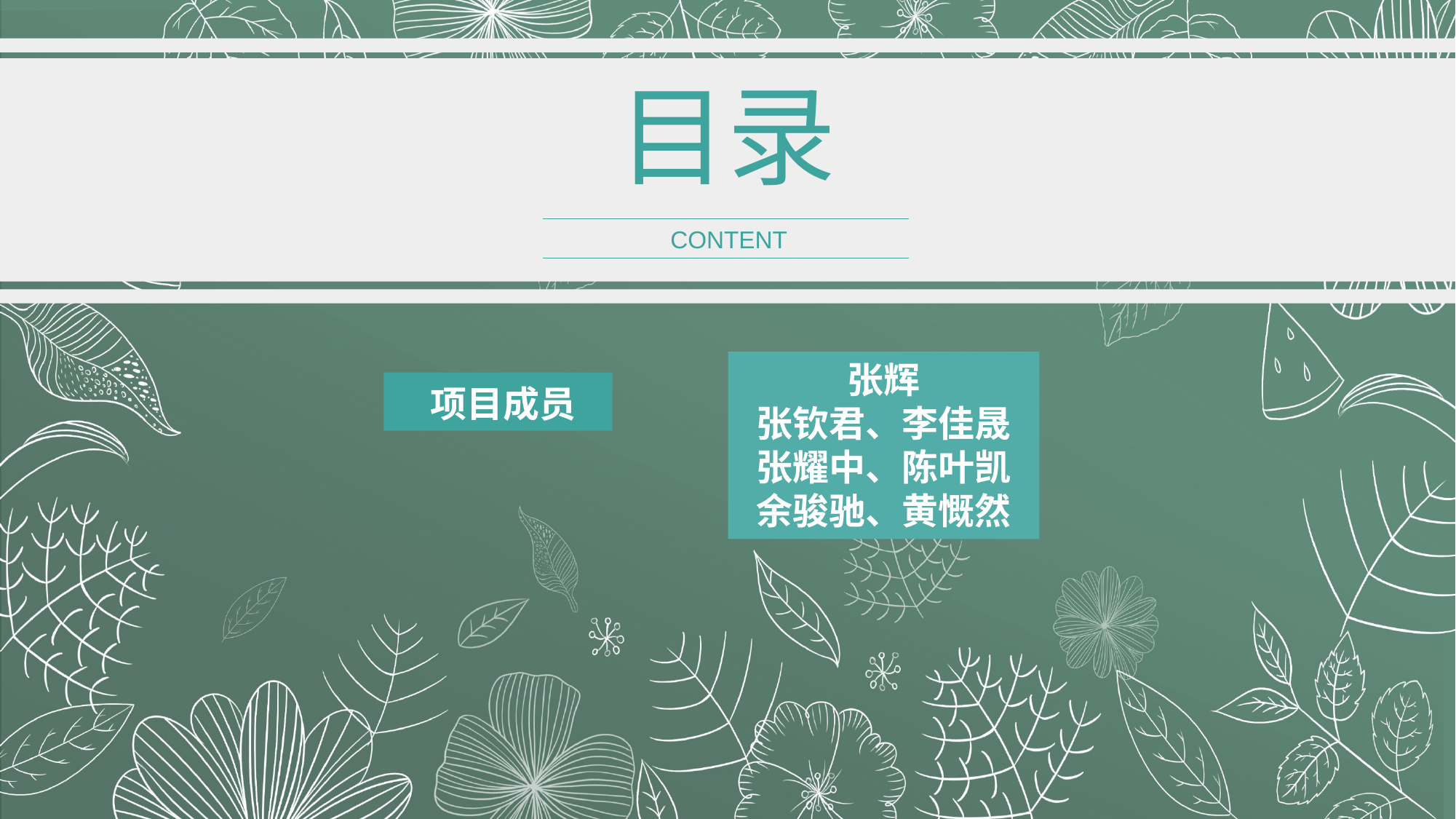

目录
CONTENT
张辉
张钦君、李佳晟
   张耀中、陈叶凯
   余骏驰、黄慨然

项目成员